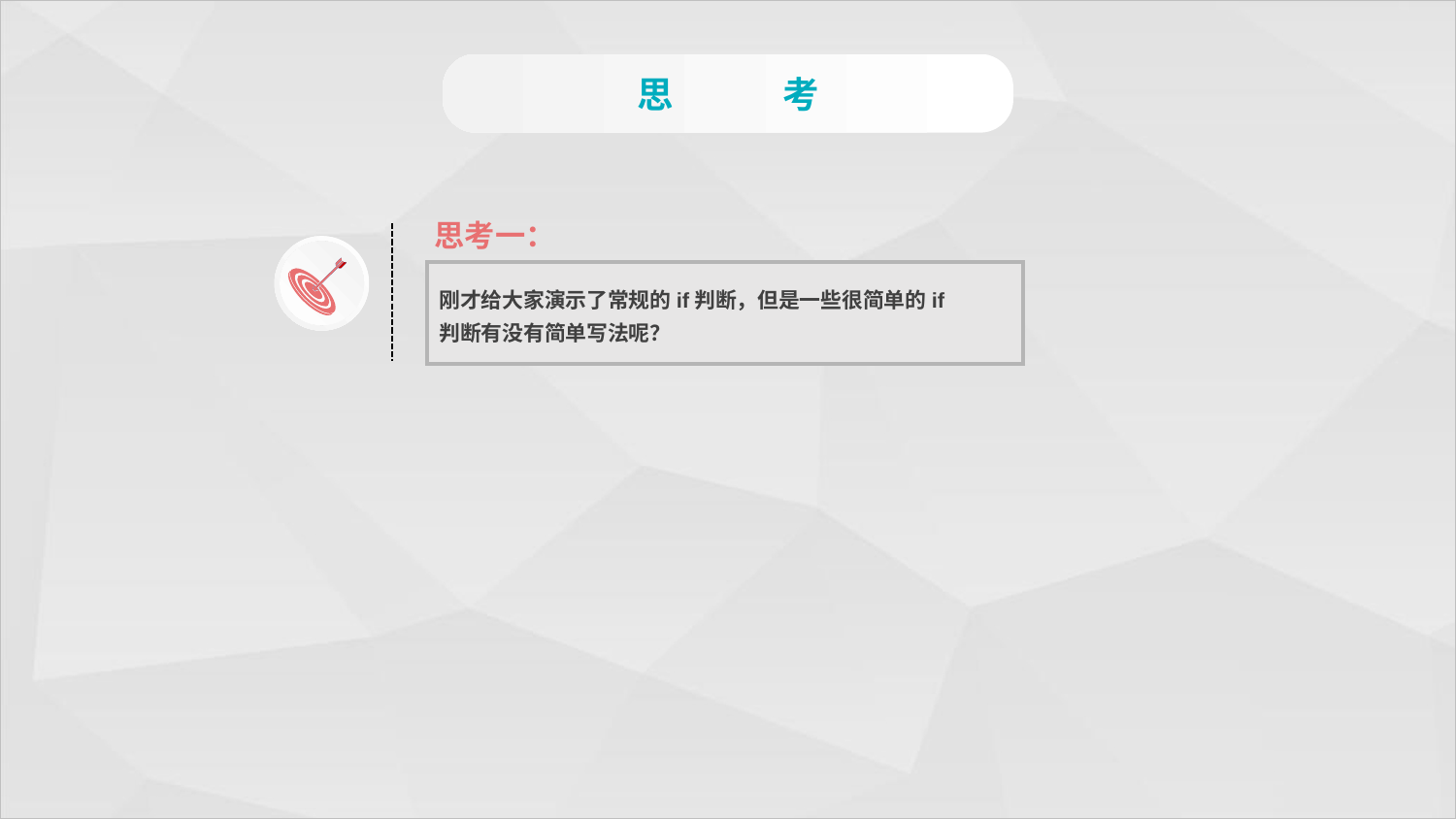

思	考
思考一：

刚才给大家演示了常规的if判断，但是一些很简单的if判断有没有简单写法呢？